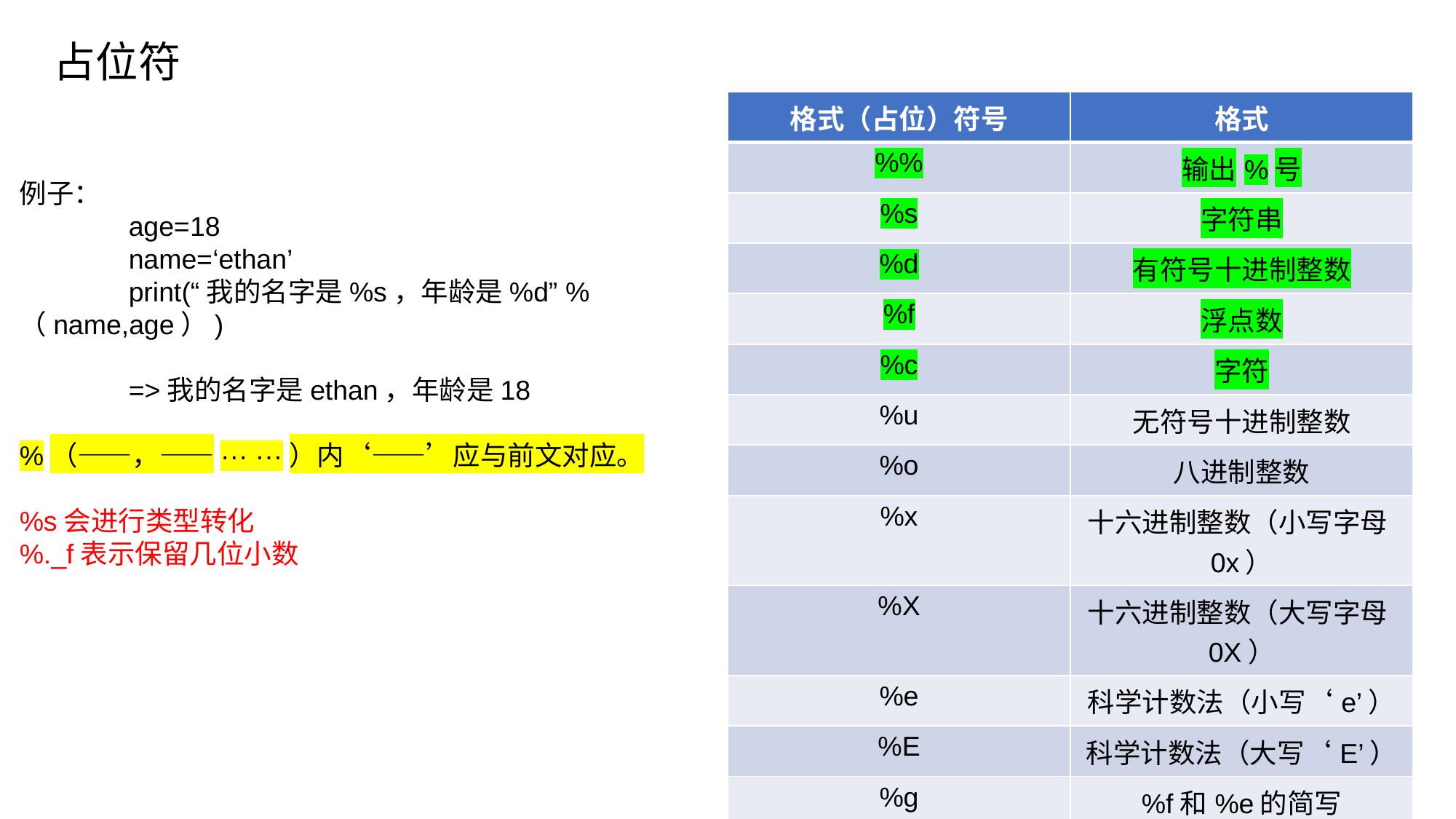

占位符
| 格式（占位）符号 | 格式 |
| --- | --- |
| %% | 输出%号 |
| %s | 字符串 |
| %d | 有符号十进制整数 |
| %f | 浮点数 |
| %c | 字符 |
| %u | 无符号十进制整数 |
| %o | 八进制整数 |
| %x | 十六进制整数（小写字母0x） |
| %X | 十六进制整数（大写字母0X） |
| %e | 科学计数法（小写‘e’） |
| %E | 科学计数法（大写‘E’） |
| %g | %f和%e的简写 |
| %G | %F和%E的简写 |
例子：
	age=18
	name=‘ethan’
	print(“我的名字是%s，年龄是%d” %（name,age）)

	=>我的名字是ethan，年龄是18

%（——，——··· ···）内‘——’应与前文对应。

%s会进行类型转化
%._f表示保留几位小数